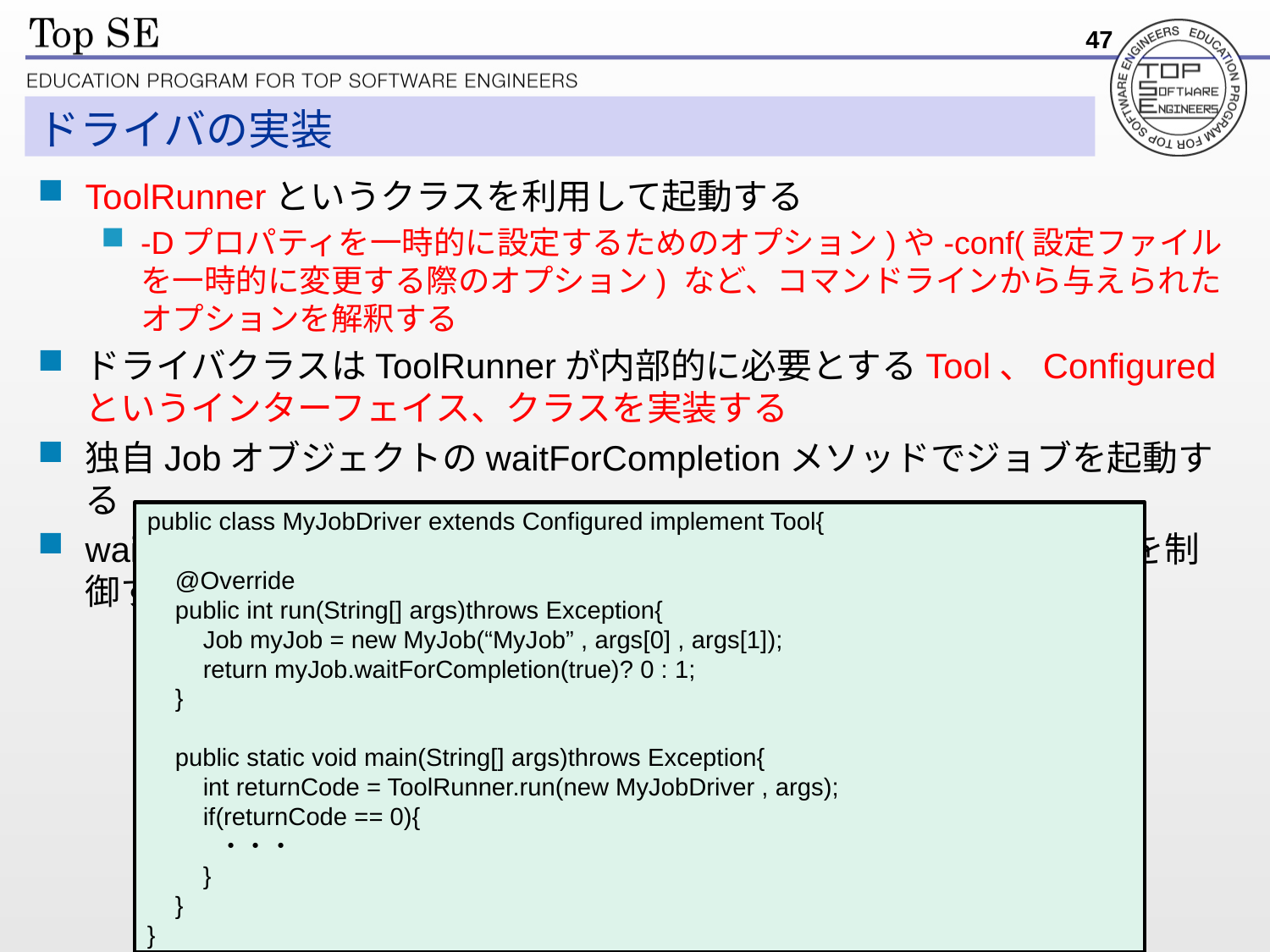

47
# ドライバの実装
ToolRunnerというクラスを利用して起動する
-Dプロパティを一時的に設定するためのオプション)や-conf(設定ファイルを一時的に変更する際のオプション) など、コマンドラインから与えられたオプションを解釈する
ドライバクラスはToolRunnerが内部的に必要とするTool、Configuredというインターフェイス、クラスを実装する
独自JobオブジェクトのwaitForCompletionメソッドでジョブを起動する
waitForCompletionからの戻り値などをもとに、後続ジョブの実行を制御する

public class MyJobDriver extends Configured implement Tool{

    @Override
    public int run(String[] args)throws Exception{
        Job myJob = new MyJob(“MyJob” , args[0] , args[1]);
        return myJob.waitForCompletion(true)? 0 : 1;
    }

    public static void main(String[] args)throws Exception{
        int returnCode = ToolRunner.run(new MyJobDriver , args);
        if(returnCode == 0){
            ・・・
        }
    }
}